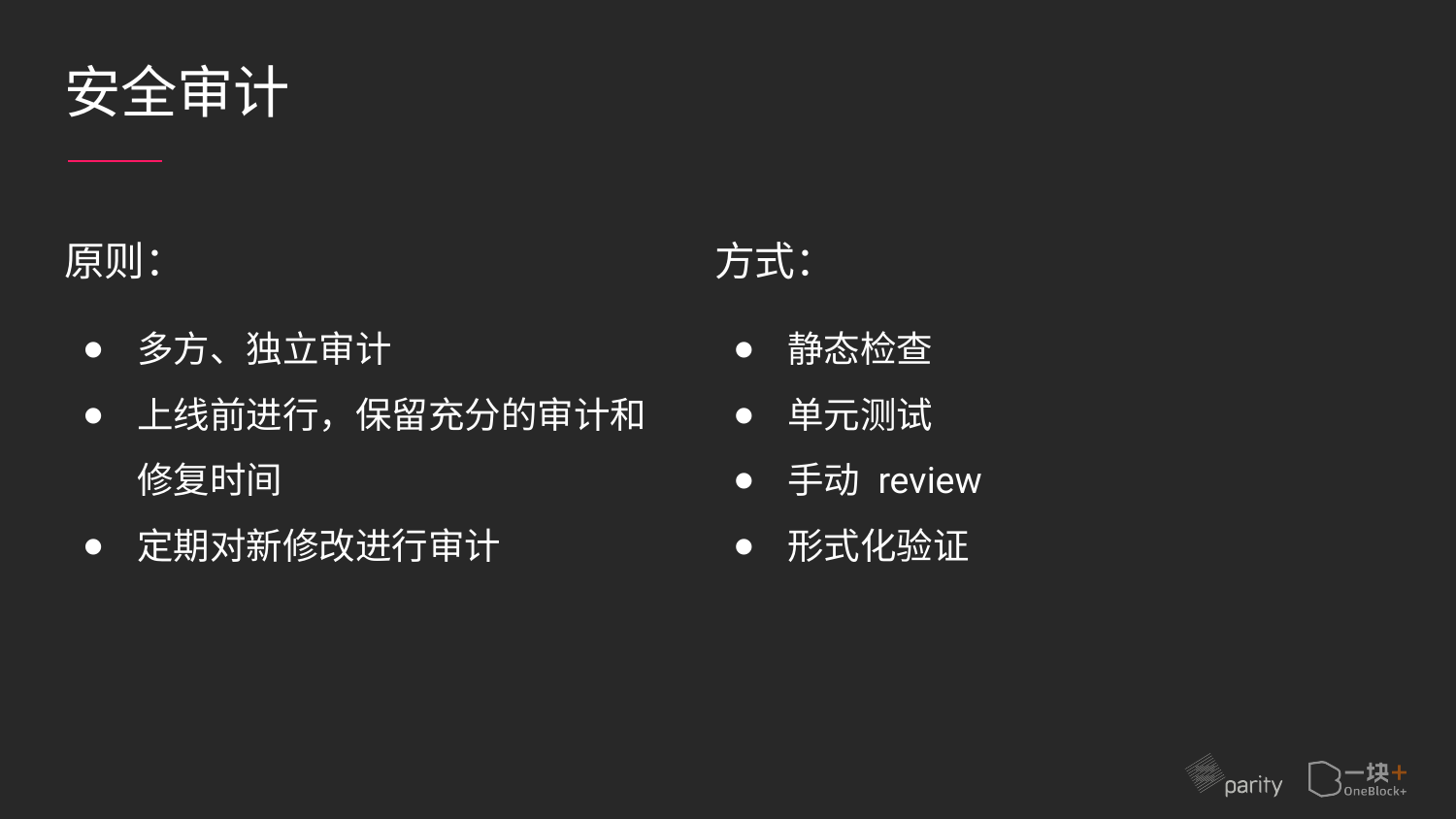

# 安全审计
原则：
多方、独立审计
上线前进行，保留充分的审计和修复时间
定期对新修改进行审计
方式：
静态检查
单元测试
手动 review
形式化验证